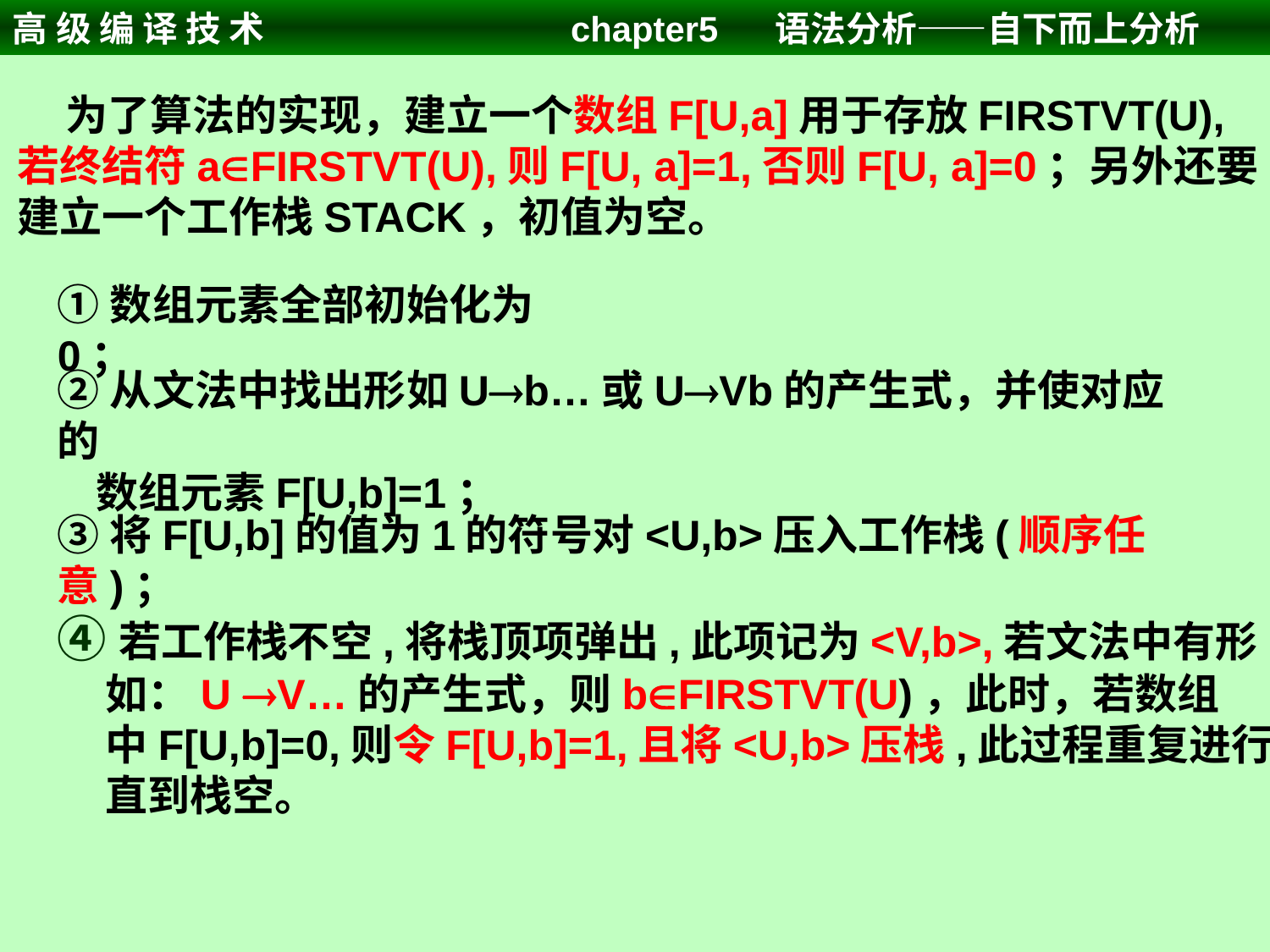

为了算法的实现，建立一个数组F[U,a]用于存放FIRSTVT(U),
若终结符a∈FIRSTVT(U),则F[U, a]=1,否则F[U, a]=0；另外还要
建立一个工作栈STACK，初值为空。
①数组元素全部初始化为0；
②从文法中找出形如U→b…或U→Vb的产生式，并使对应的
   数组元素F[U,b]=1；
③将F[U,b]的值为1的符号对<U,b>压入工作栈(顺序任意)；
④若工作栈不空,将栈顶项弹出,此项记为<V,b>,若文法中有形
    如：U →V…的产生式，则b∈FIRSTVT(U)，此时，若数组
    中F[U,b]=0,则令F[U,b]=1,且将<U,b>压栈,此过程重复进行，
    直到栈空。